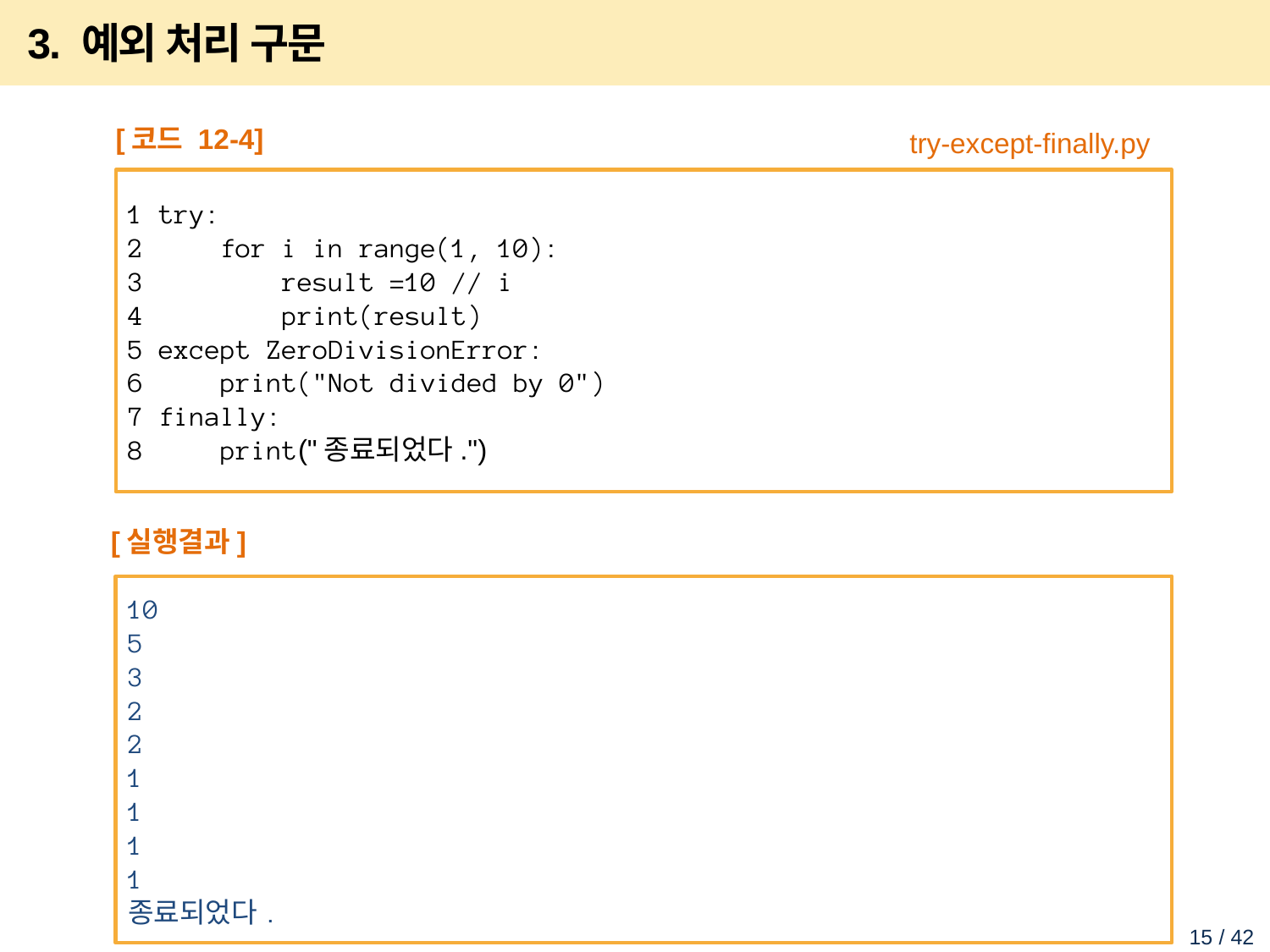

# 3. 예외 처리 구문

[코드 12-4]
1 try:
2     for i in range(1, 10):
3         result =10 // i
4         print(result)
5 except ZeroDivisionError:
6     print("Not divided by 0")
7 finally:
8     print("종료되었다.")
[실행결과]
10
5
3
2
2
1
1
1
1
종료되었다.
try-except-finally.py